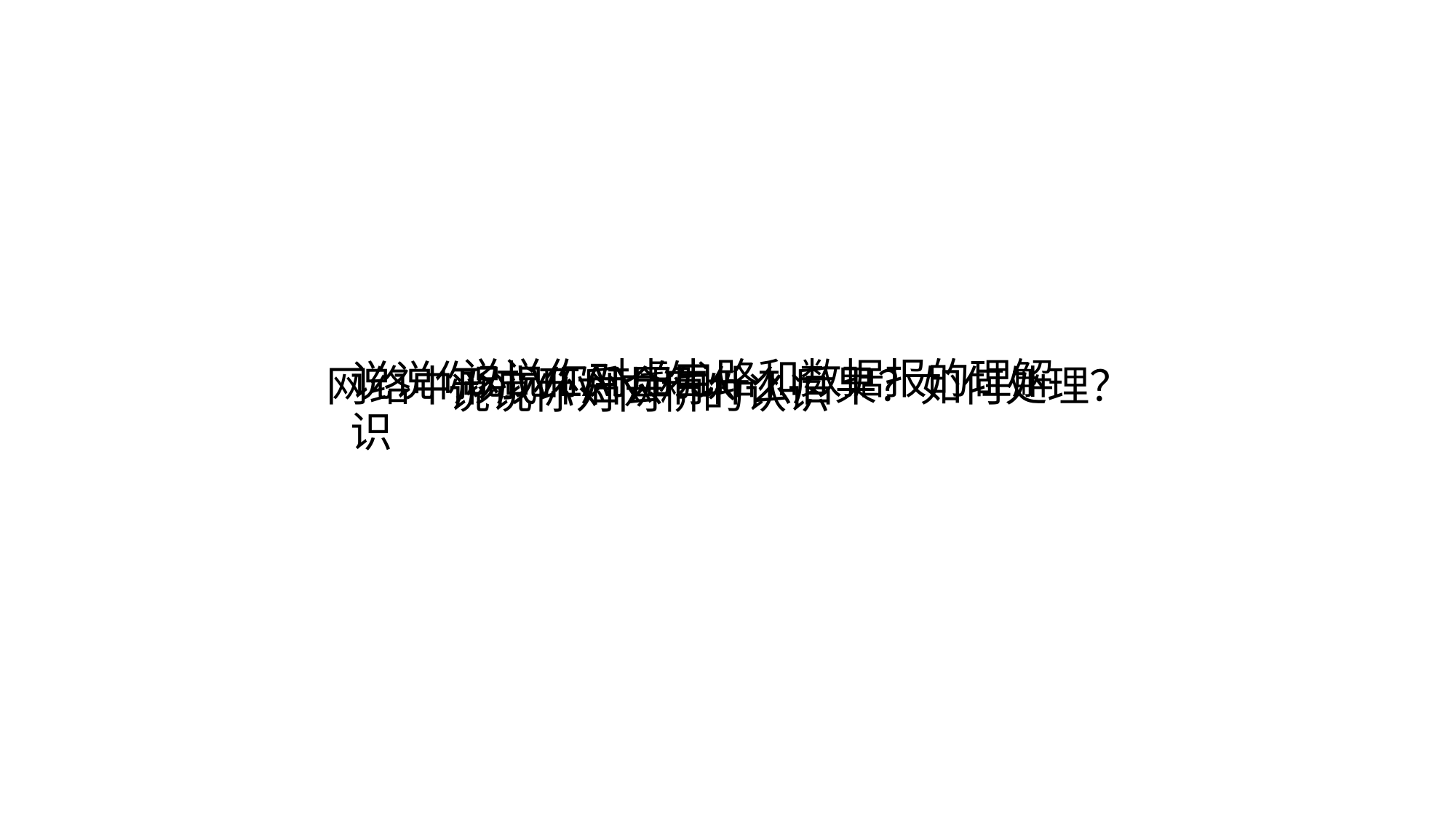

说说你对虚电路和数据报的理解
说说你对VLAN的认识
网络中形成环后会有什么后果？如何处理？
说说你对网桥的认识